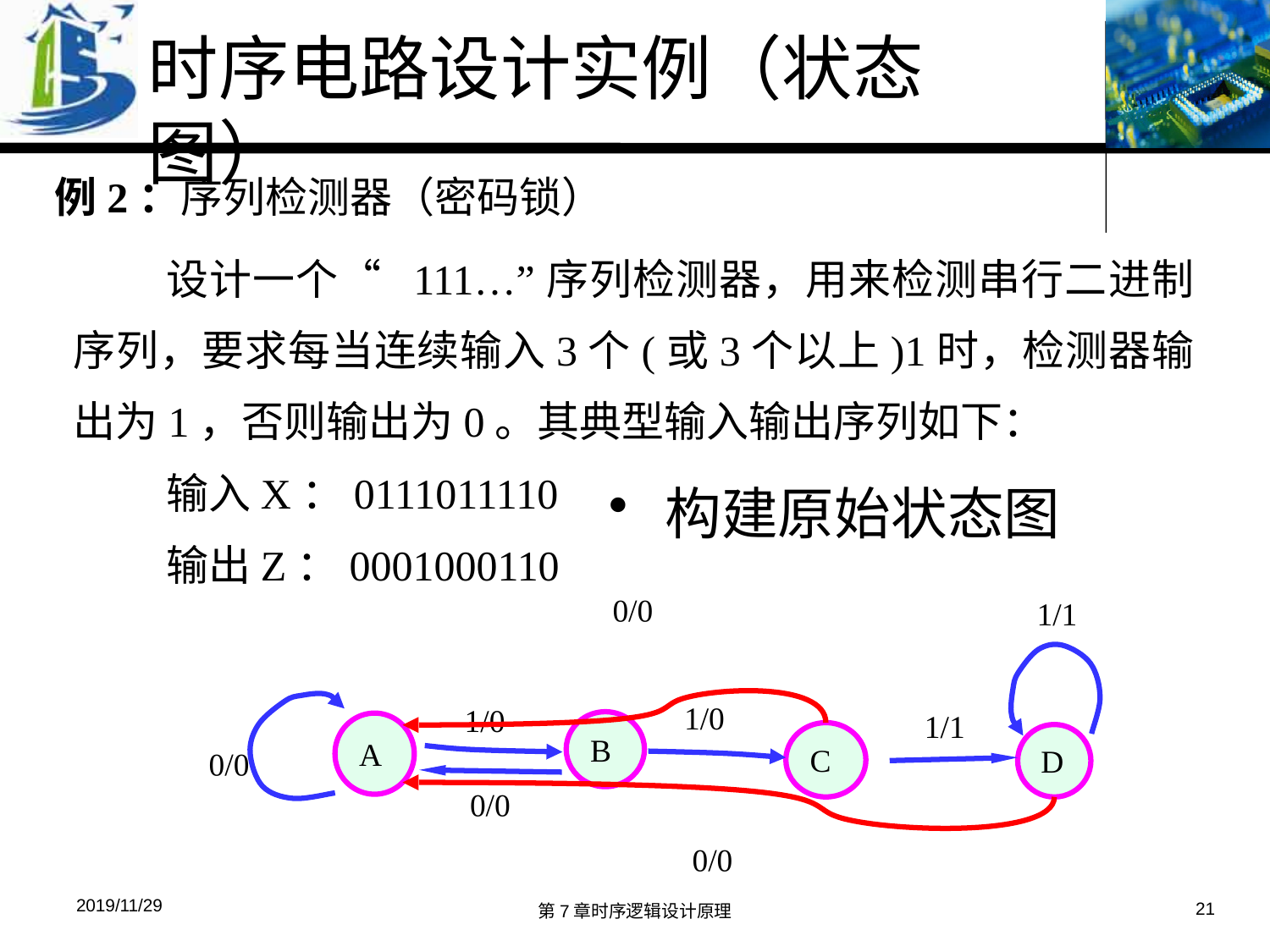

时序电路设计实例（状态图）
例2：序列检测器（密码锁）
设计一个“  111…”序列检测器，用来检测串行二进制序列，要求每当连续输入3个(或3个以上)1时，检测器输出为1，否则输出为0。其典型输入输出序列如下：
输入X：0111011110
输出Z：0001000110
 构建原始状态图
0/0

1/1
1/0
C

1/0

B

0/0
1/1
D

A
0/0

0/0
2019/11/29
21
第7章时序逻辑设计原理